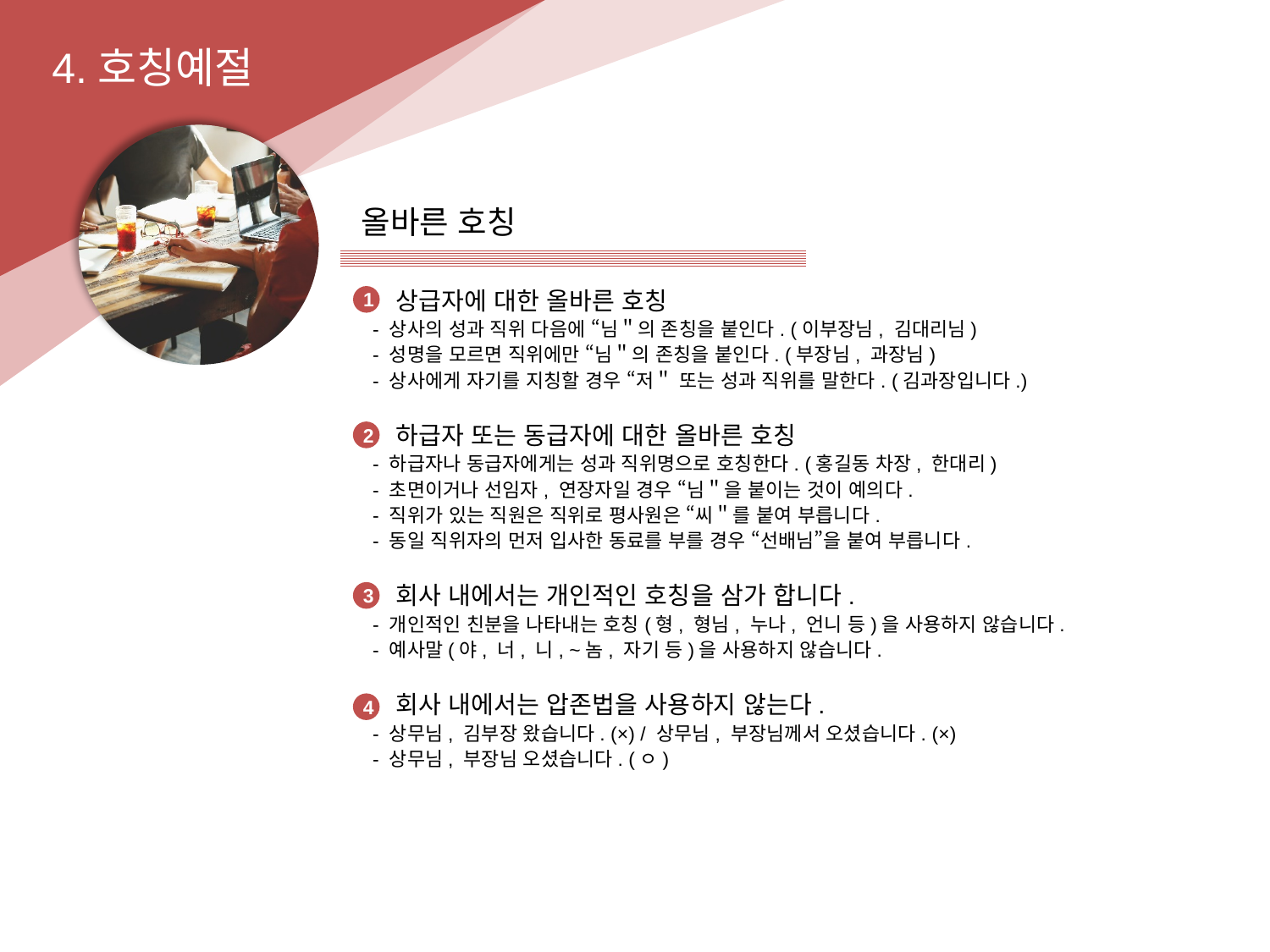

4.호칭예절

올바른 호칭

상급자에 대한 올바른 호칭
   - 상사의 성과 직위 다음에 “님＂의 존칭을 붙인다. (이부장님, 김대리님)
   - 성명을 모르면 직위에만 “님＂의 존칭을 붙인다. (부장님, 과장님)
   - 상사에게 자기를 지칭할 경우 “저＂ 또는 성과 직위를 말한다. (김과장입니다.)

하급자 또는 동급자에 대한 올바른 호칭
   - 하급자나 동급자에게는 성과 직위명으로 호칭한다. (홍길동 차장, 한대리)
   - 초면이거나 선임자, 연장자일 경우 “님＂을 붙이는 것이 예의다.
   - 직위가 있는 직원은 직위로 평사원은 “씨＂를 붙여 부릅니다.
   - 동일 직위자의 먼저 입사한 동료를 부를 경우 “선배님”을 붙여 부릅니다.

회사 내에서는 개인적인 호칭을 삼가 합니다.
   - 개인적인 친분을 나타내는 호칭(형, 형님, 누나, 언니 등)을 사용하지 않습니다.
   - 예사말(야, 너, 니, ~놈, 자기 등)을 사용하지 않습니다.

회사 내에서는 압존법을 사용하지 않는다.
   - 상무님, 김부장 왔습니다. (×) / 상무님, 부장님께서 오셨습니다. (×)
   - 상무님, 부장님 오셨습니다. (ㅇ)
1
2
3
4